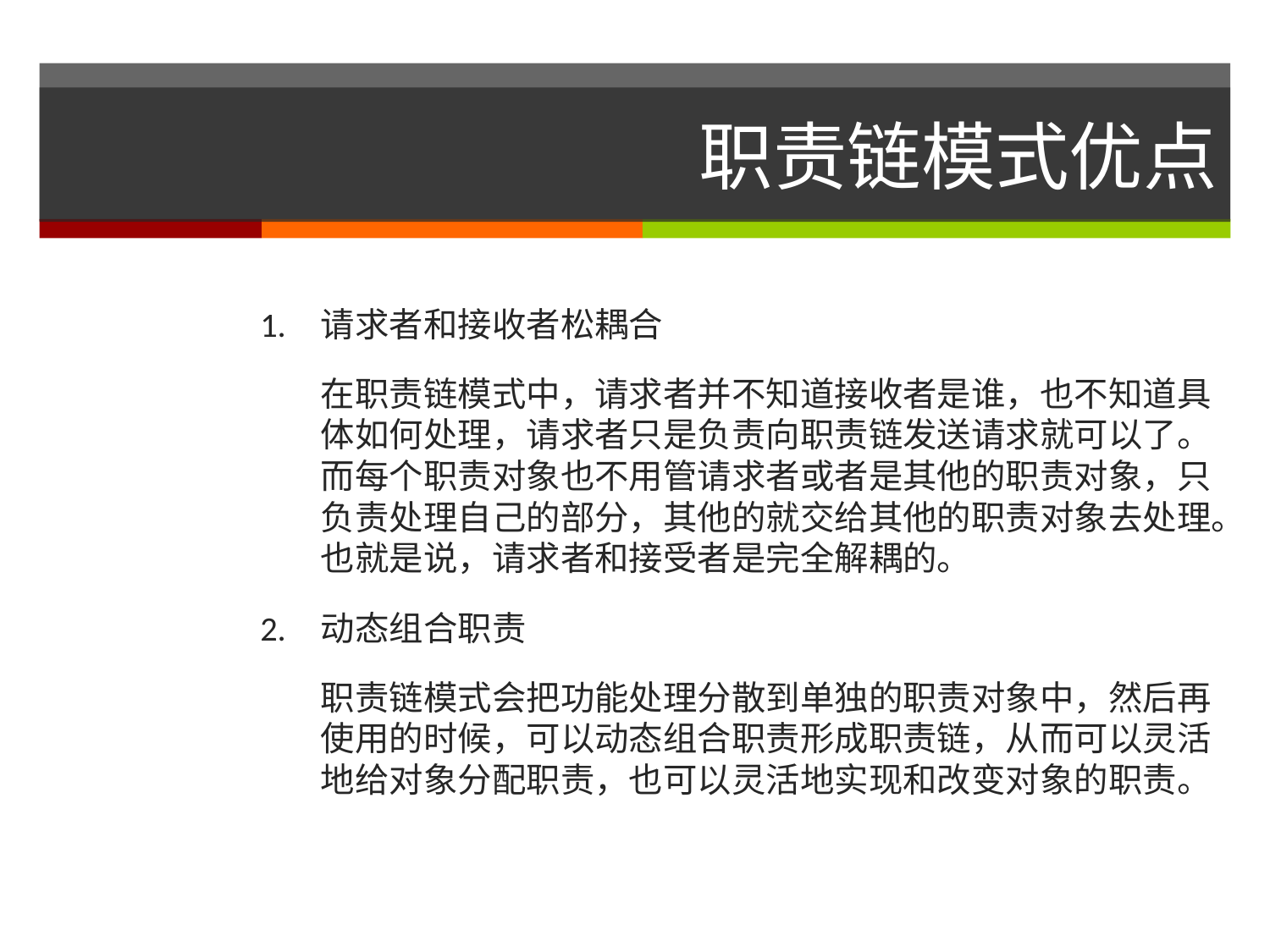

# 职责链模式优点
1.	请求者和接收者松耦合
	在职责链模式中，请求者并不知道接收者是谁，也不知道具体如何处理，请求者只是负责向职责链发送请求就可以了。而每个职责对象也不用管请求者或者是其他的职责对象，只负责处理自己的部分，其他的就交给其他的职责对象去处理。也就是说，请求者和接受者是完全解耦的。
2.	动态组合职责
	职责链模式会把功能处理分散到单独的职责对象中，然后再使用的时候，可以动态组合职责形成职责链，从而可以灵活地给对象分配职责，也可以灵活地实现和改变对象的职责。